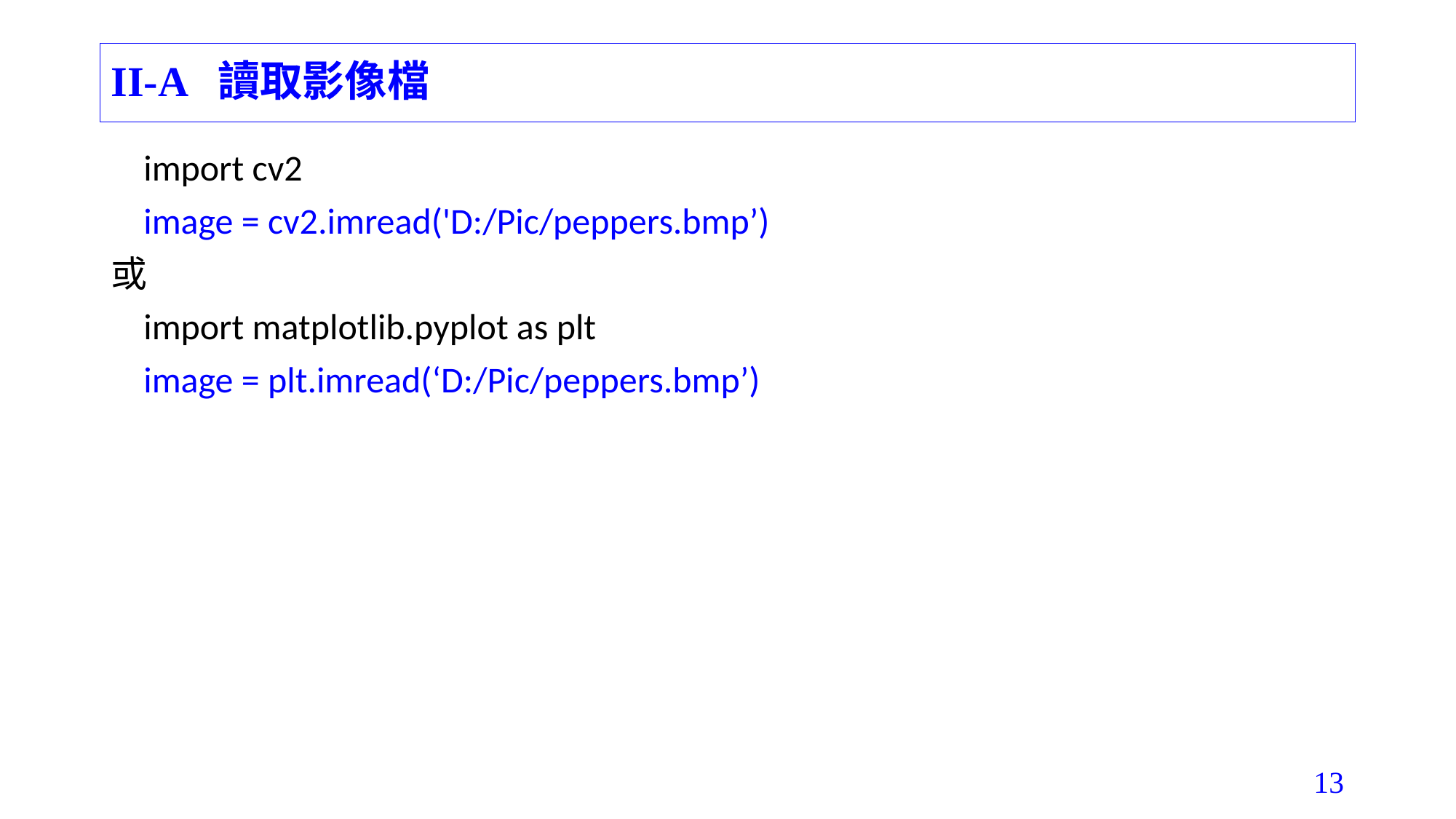

# II-A  讀取影像檔
    import cv2
    image = cv2.imread('D:/Pic/peppers.bmp’)
或
    import matplotlib.pyplot as plt
    image = plt.imread(‘D:/Pic/peppers.bmp’)
13